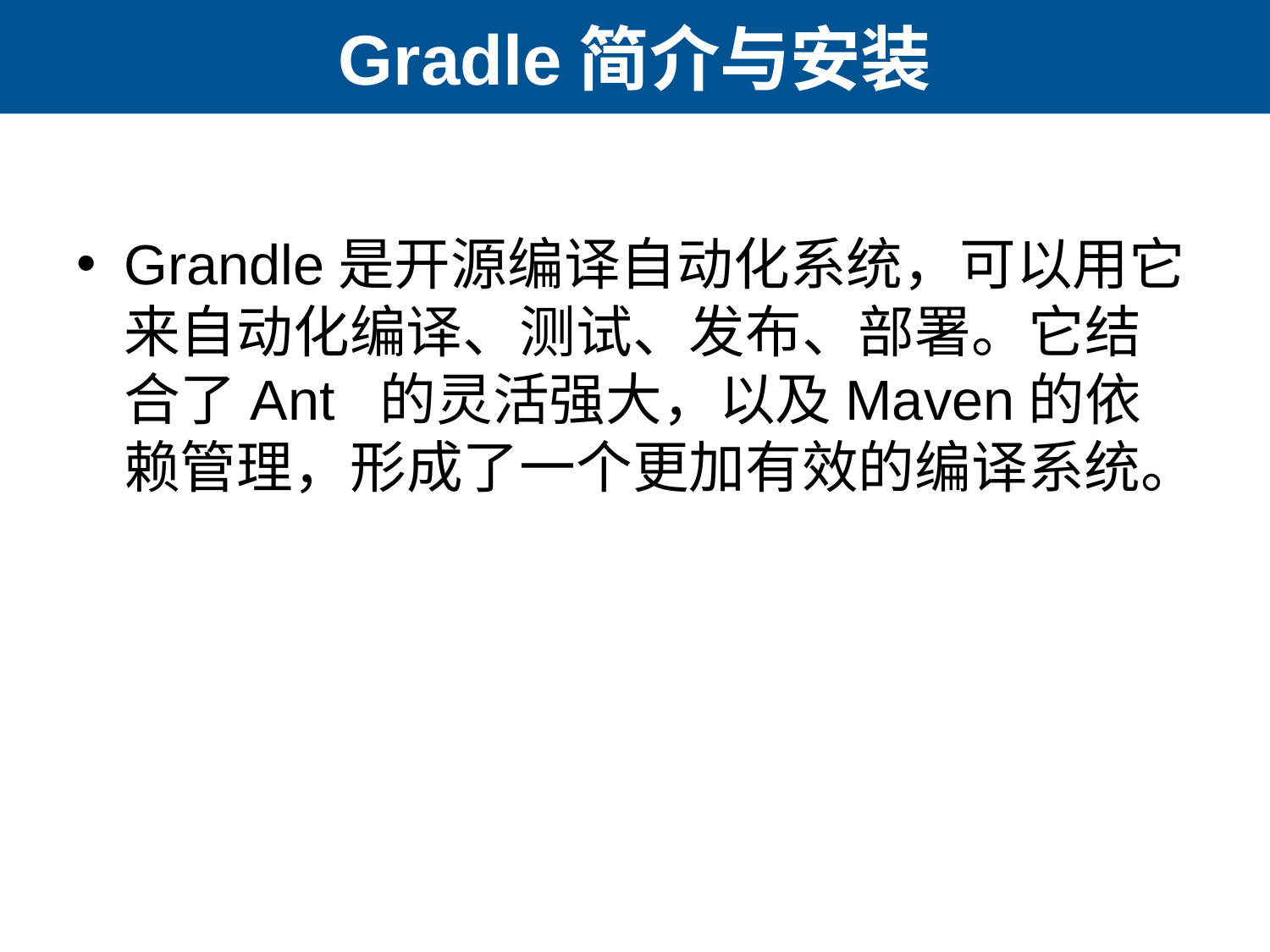

# Gradle简介与安装
Grandle是开源编译自动化系统，可以用它来自动化编译、测试、发布、部署。它结合了Ant  的灵活强大，以及Maven的依赖管理，形成了一个更加有效的编译系统。